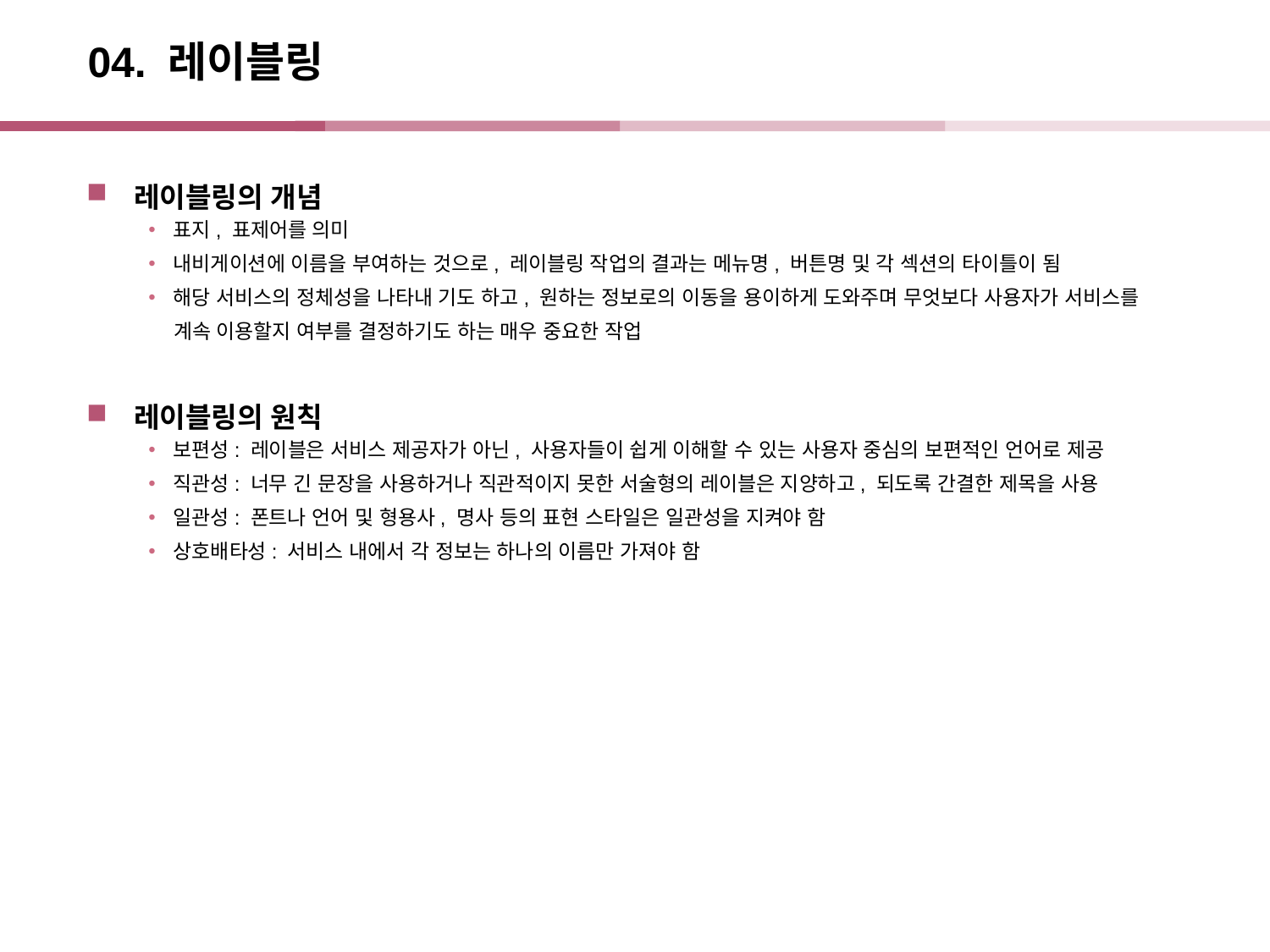

# 04. 레이블링
레이블링의 개념
표지, 표제어를 의미
내비게이션에 이름을 부여하는 것으로, 레이블링 작업의 결과는 메뉴명, 버튼명 및 각 섹션의 타이틀이 됨
해당 서비스의 정체성을 나타내 기도 하고, 원하는 정보로의 이동을 용이하게 도와주며 무엇보다 사용자가 서비스를
    계속 이용할지 여부를 결정하기도 하는 매우 중요한 작업

레이블링의 원칙
보편성: 레이블은 서비스 제공자가 아닌, 사용자들이 쉽게 이해할 수 있는 사용자 중심의 보편적인 언어로 제공
직관성: 너무 긴 문장을 사용하거나 직관적이지 못한 서술형의 레이블은 지양하고, 되도록 간결한 제목을 사용
일관성: 폰트나 언어 및 형용사, 명사 등의 표현 스타일은 일관성을 지켜야 함
상호배타성: 서비스 내에서 각 정보는 하나의 이름만 가져야 함